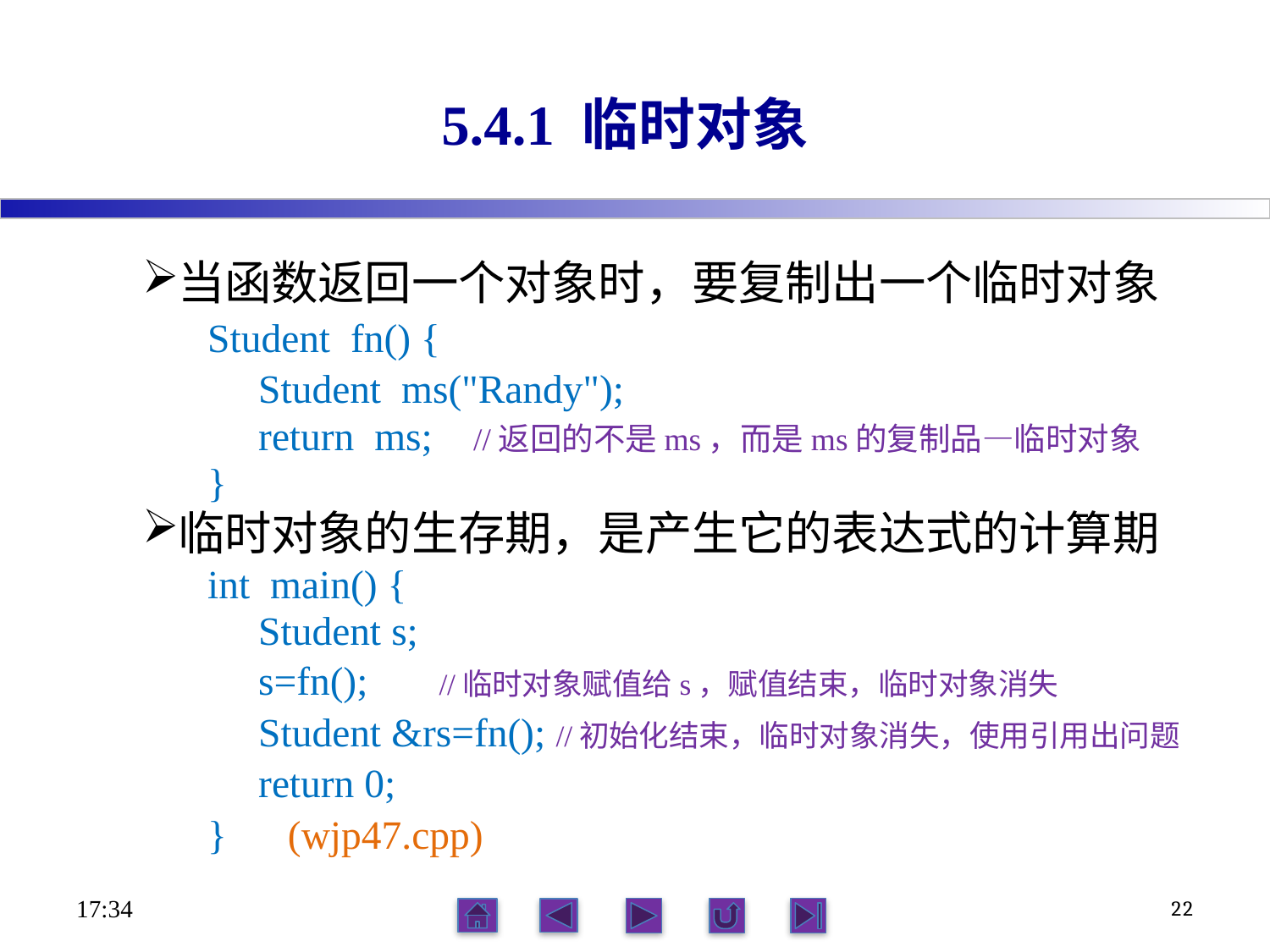

# 5.4.1 临时对象
当函数返回一个对象时，要复制出一个临时对象
Student  fn() {
     Student  ms("Randy");
     return  ms;    //返回的不是ms，而是ms的复制品—临时对象
}
临时对象的生存期，是产生它的表达式的计算期
int  main() {
     Student s;
     s=fn();       //临时对象赋值给s，赋值结束，临时对象消失
     Student &rs=fn(); //初始化结束，临时对象消失，使用引用出问题
     return 0;
}      (wjp47.cpp)

17:34
22